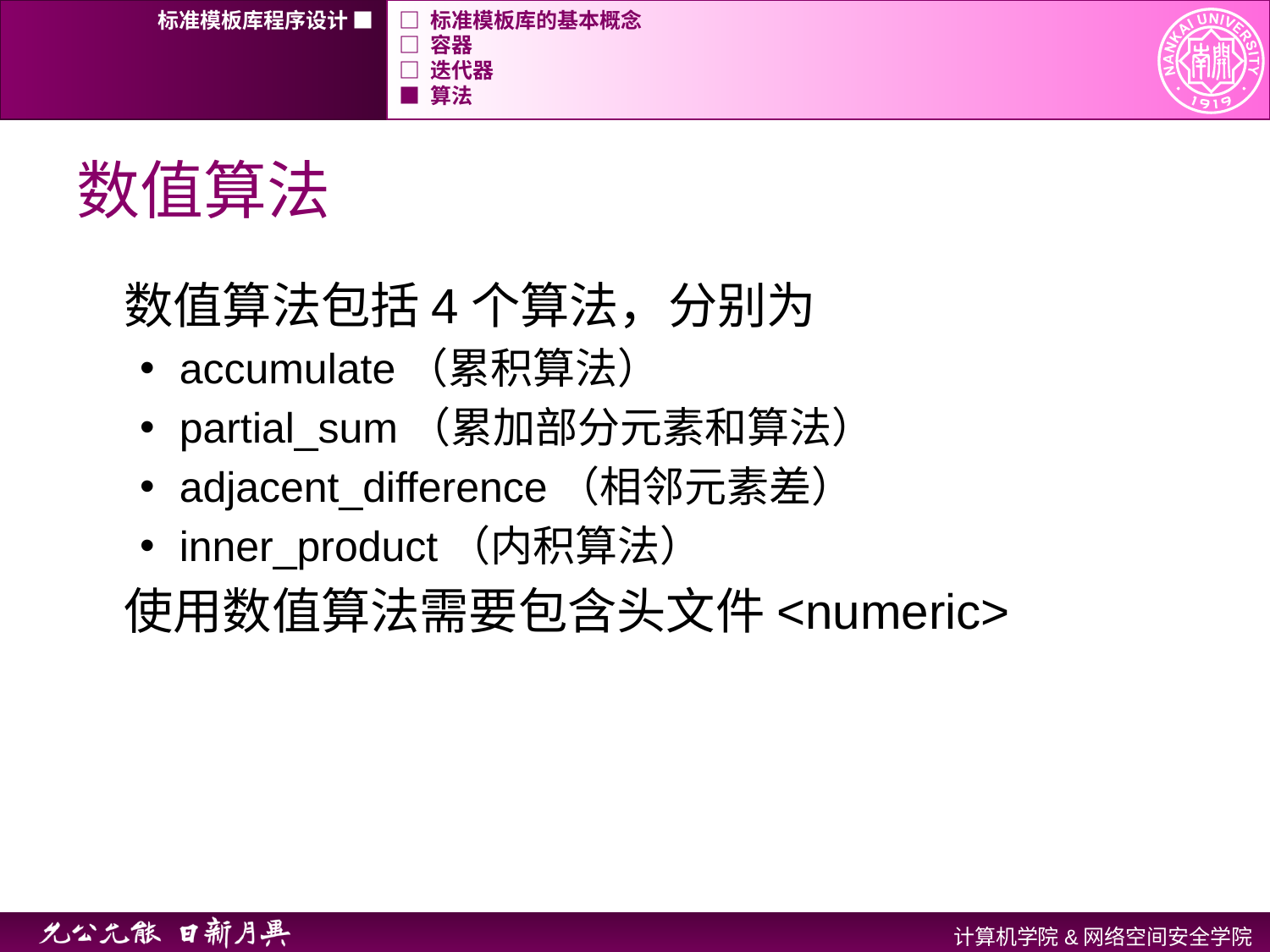

标准模板库程序设计 ■
□ 标准模板库的基本概念

□ 容器

□ 迭代器

■ 算法
# 数值算法
数值算法包括4个算法，分别为
accumulate（累积算法）
partial_sum（累加部分元素和算法）
adjacent_difference（相邻元素差）
inner_product（内积算法）
使用数值算法需要包含头文件<numeric>